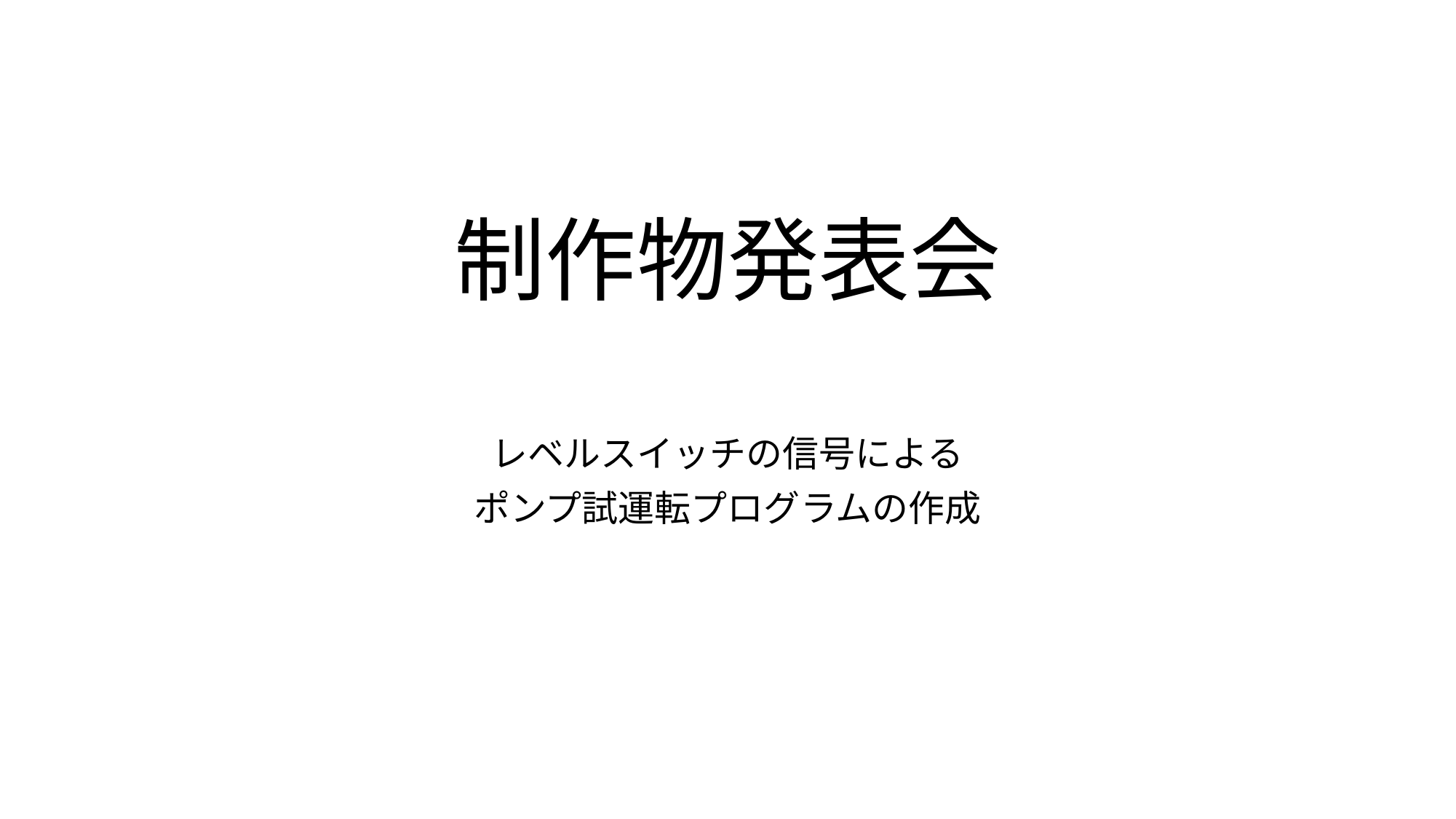

# 制作物発表会
レベルスイッチの信号による
ポンプ試運転プログラムの作成